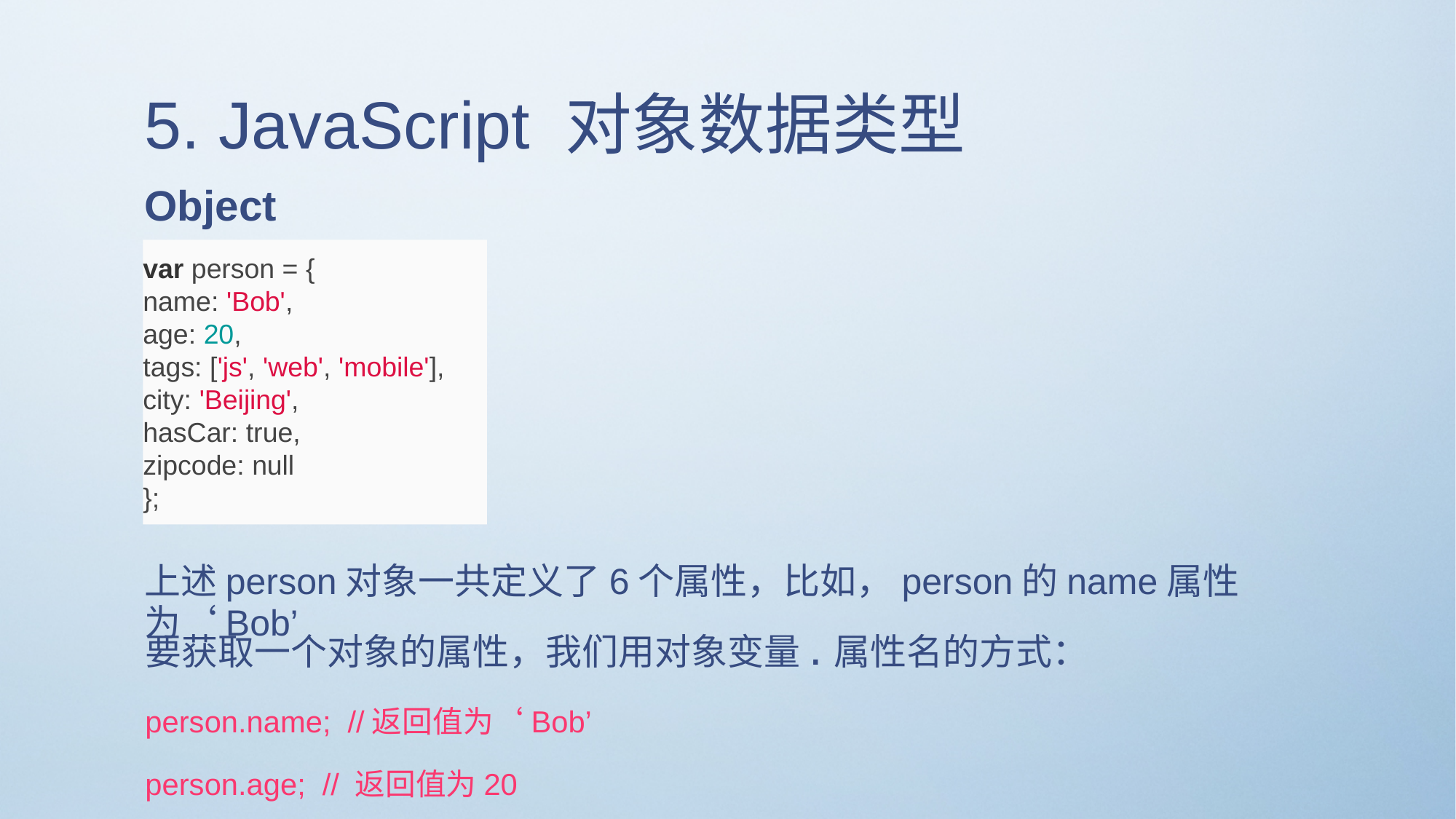

5. JavaScript 对象数据类型
Object
var person = {
name: 'Bob',
age: 20,
tags: ['js', 'web', 'mobile'], city: 'Beijing',
hasCar: true,
zipcode: null
};
上述person对象一共定义了6个属性，比如，person的name属性为‘Bob’

要获取一个对象的属性，我们用对象变量.属性名的方式：
person.name;  //返回值为‘Bob’
person.age;  // 返回值为20